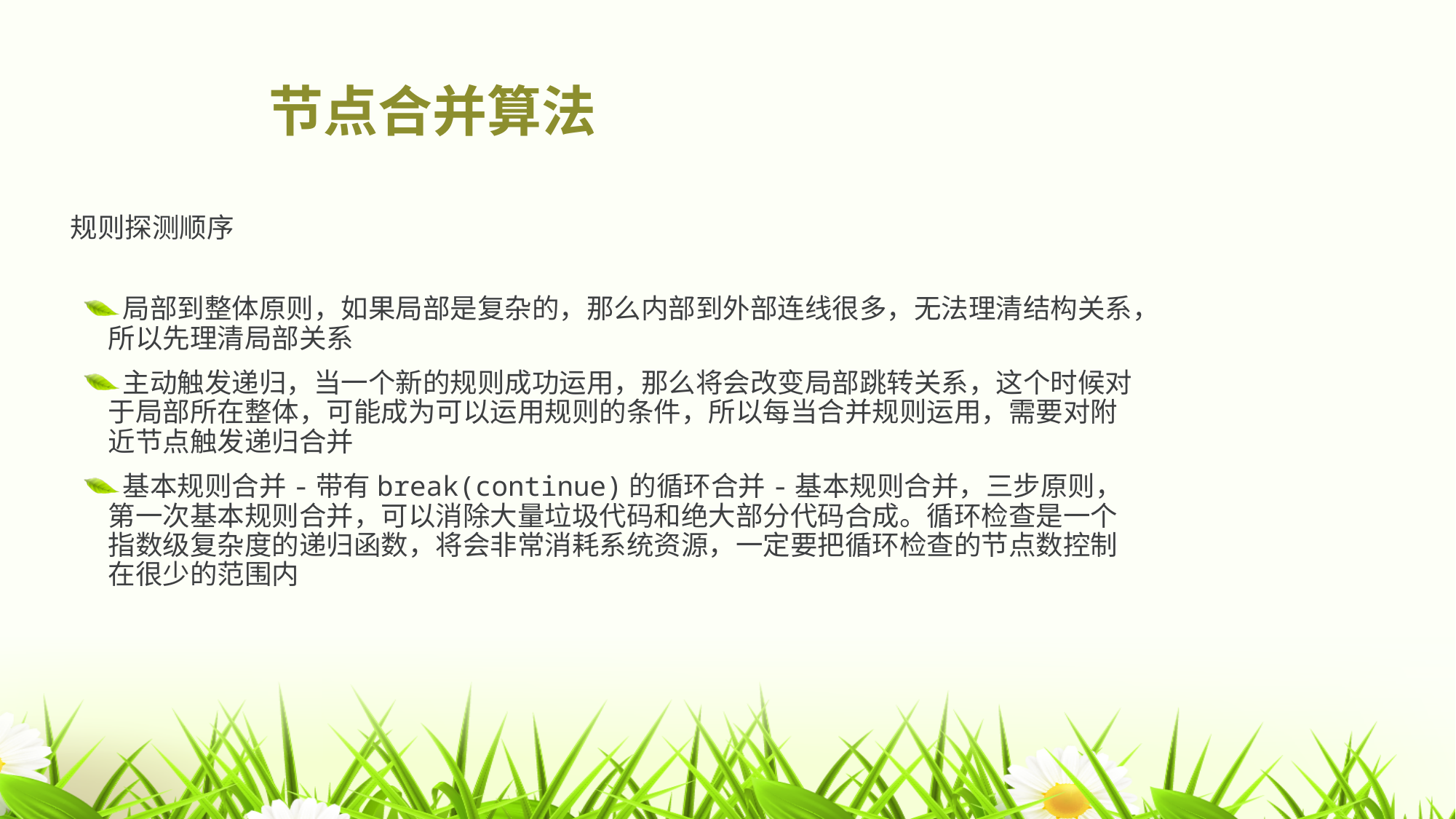

节点合并算法
规则探测顺序
局部到整体原则，如果局部是复杂的，那么内部到外部连线很多，无法理清结构关系，所以先理清局部关系
主动触发递归，当一个新的规则成功运用，那么将会改变局部跳转关系，这个时候对于局部所在整体，可能成为可以运用规则的条件，所以每当合并规则运用，需要对附近节点触发递归合并
基本规则合并-带有break(continue)的循环合并-基本规则合并，三步原则，第一次基本规则合并，可以消除大量垃圾代码和绝大部分代码合成。循环检查是一个指数级复杂度的递归函数，将会非常消耗系统资源，一定要把循环检查的节点数控制在很少的范围内